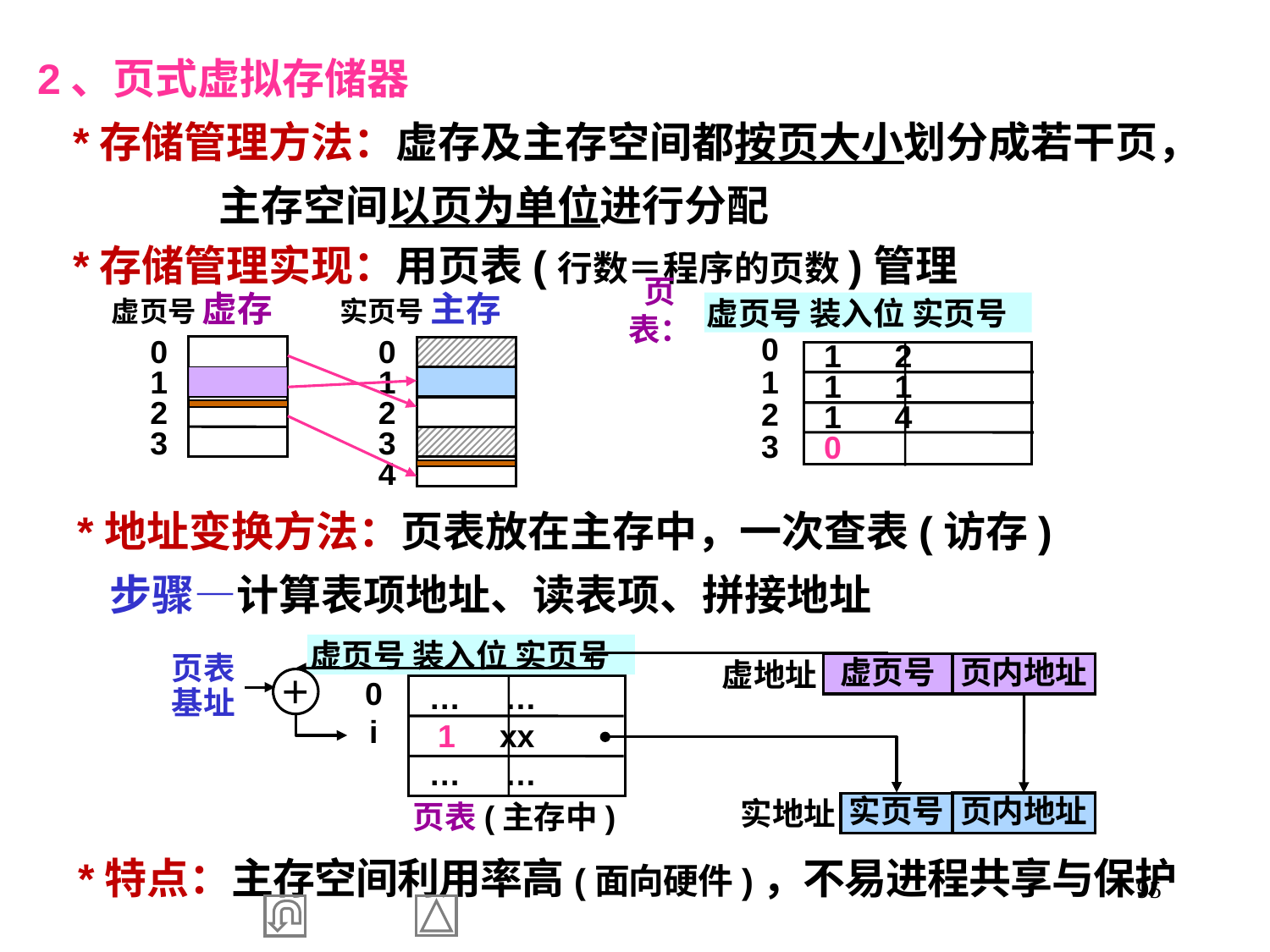

2、页式虚拟存储器
   *存储管理方法：虚存及主存空间都按页大小划分成若干页，
                  主存空间以页为单位进行分配
   *存储管理实现：用页表(行数＝程序的页数)管理
虚页号 虚存
实页号 主存

0
1
2
3
0
1
2
3
4

页表：
虚页号 装入位 实页号
0
1
2
3

  1      2
  1      1
  1      4
  0

   *地址变换方法：页表放在主存中，一次查表(访存)
      步骤—计算表项地址、读表项、拼接地址
虚页号 装入位 实页号
页表
基址
0
i

  …     …
   1     xx
  …     …

页表(主存中)
＋
虚页号
页内地址
虚地址
页内地址
实地址
实页号
   *特点：主存空间利用率高(面向硬件)，不易进程共享与保护
95